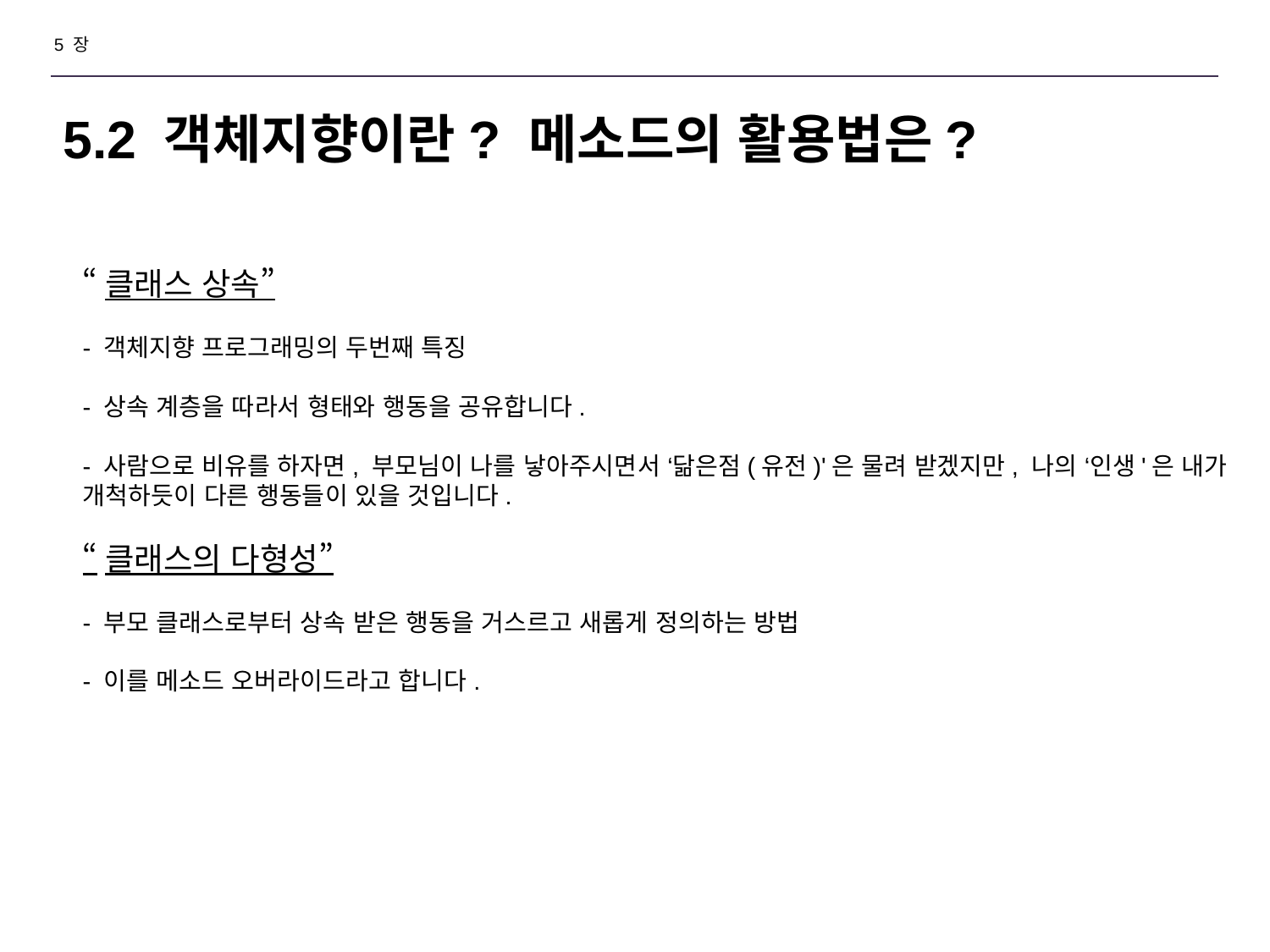

5 장
# 5.2 객체지향이란? 메소드의 활용법은?

“클래스 상속”

- 객체지향 프로그래밍의 두번째 특징

- 상속 계층을 따라서 형태와 행동을 공유합니다.

- 사람으로 비유를 하자면, 부모님이 나를 낳아주시면서 ‘닮은점(유전)'은 물려 받겠지만, 나의 ‘인생'은 내가 개척하듯이 다른 행동들이 있을 것입니다.

“클래스의 다형성”

- 부모 클래스로부터 상속 받은 행동을 거스르고 새롭게 정의하는 방법

- 이를 메소드 오버라이드라고 합니다.